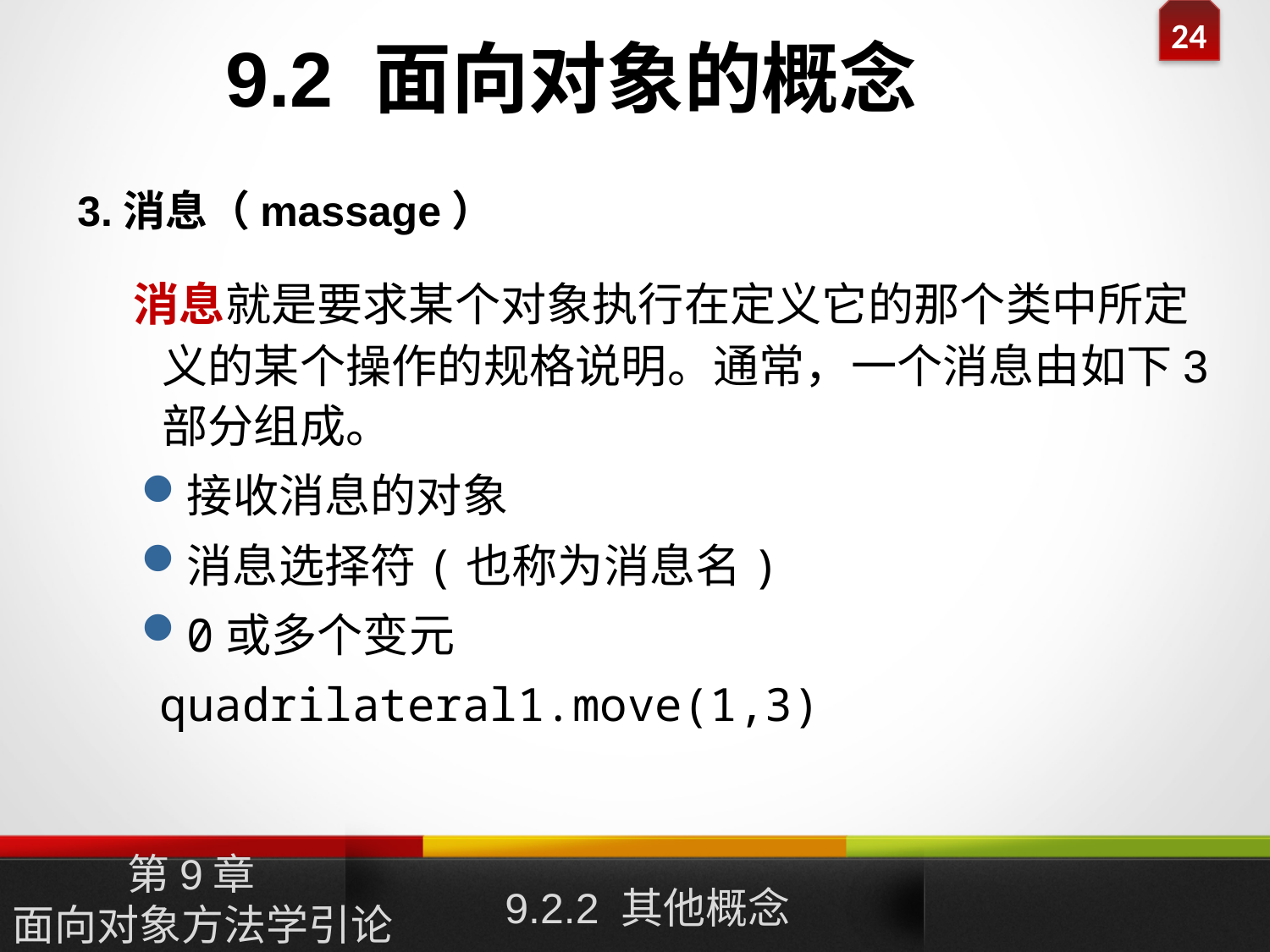

9.2 面向对象的概念
3.消息（massage）
    消息就是要求某个对象执行在定义它的那个类中所定义的某个操作的规格说明。通常，一个消息由如下3部分组成。
接收消息的对象
消息选择符(也称为消息名)
0或多个变元
   quadrilateral1.move(1,3)
9.2.2 其他概念